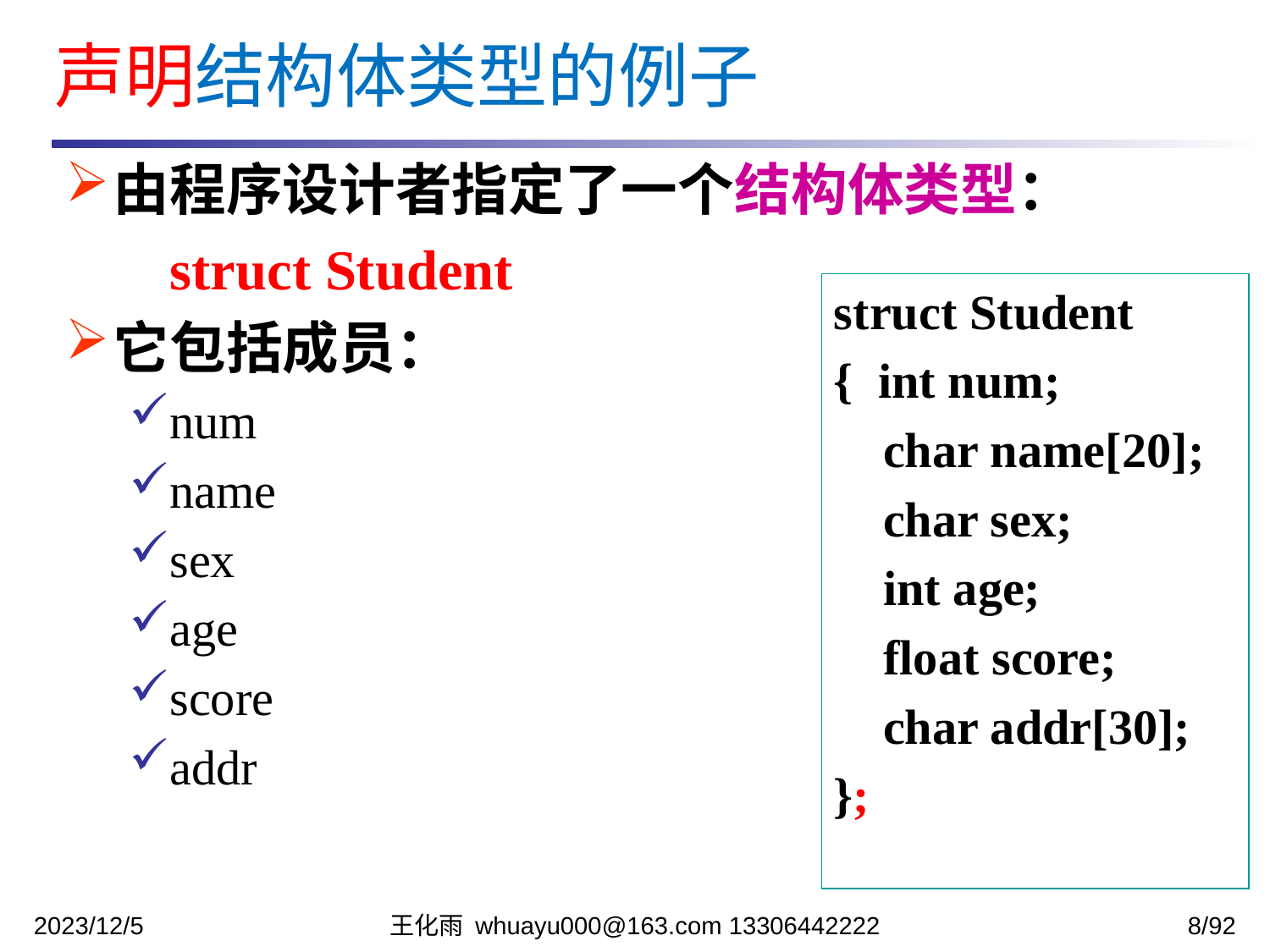

声明结构体类型的例子
由程序设计者指定了一个结构体类型：
	    struct Student
它包括成员：
num
name
sex
age
score
addr
struct Student
{  int num;
    char name[20];
    char sex;
    int age;
    float score;
    char addr[30];
};
2023/12/5
王化雨 whuayu000@163.com 13306442222
8/92